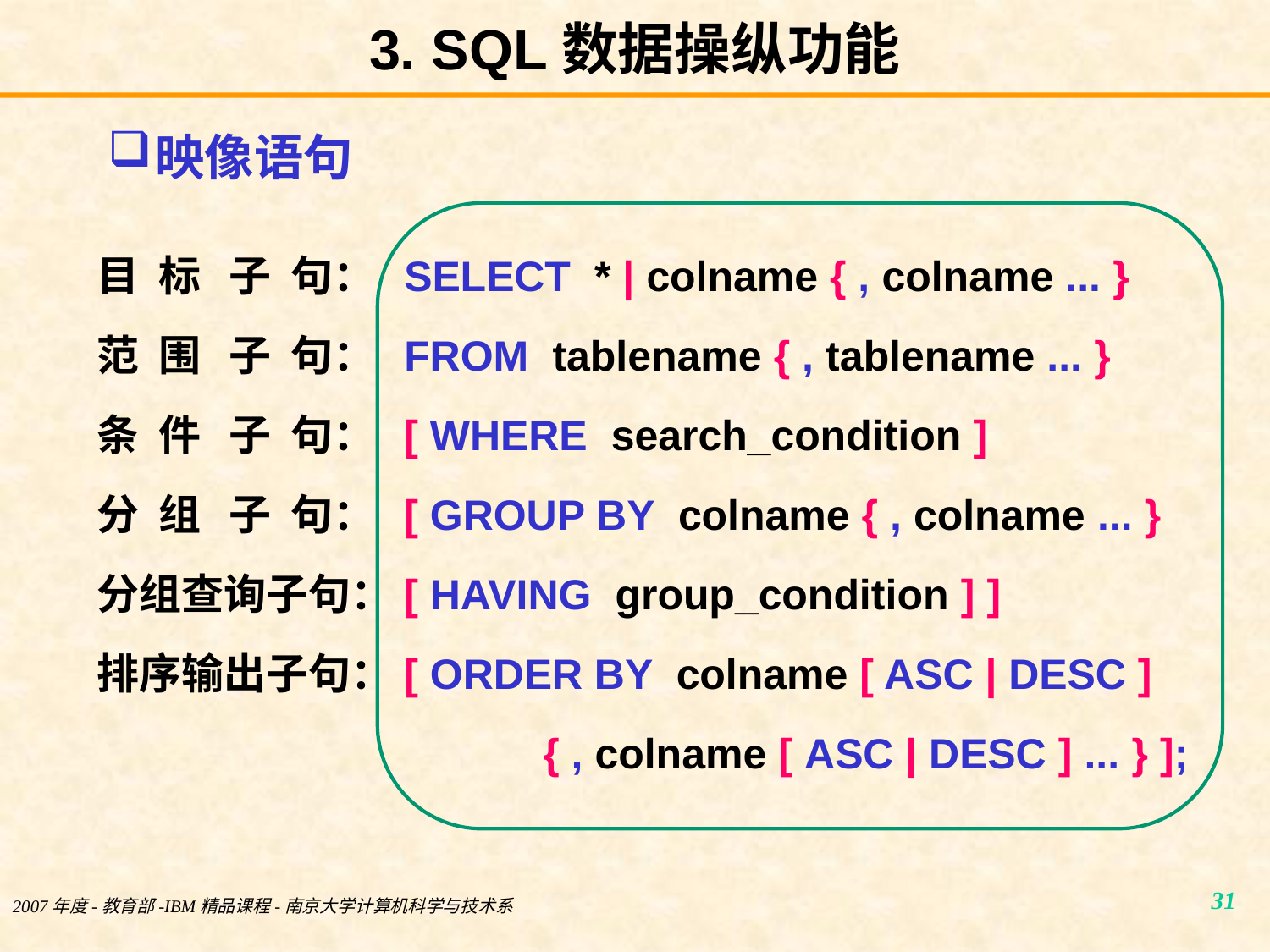

# 3. SQL数据操纵功能
映像语句

目  标   子  句：
范  围   子  句：
条  件   子  句：
分  组   子  句：
分组查询子句：
排序输出子句：
SELECT  * | colname { , colname ... }
FROM  tablename { , tablename ... }
[ WHERE  search_condition ]
[ GROUP BY  colname { , colname ... }
[ HAVING  group_condition ] ]
[ ORDER BY  colname [ ASC | DESC ]
 { , colname [ ASC | DESC ] ... } ];
31
2007年度-教育部-IBM精品课程-南京大学计算机科学与技术系